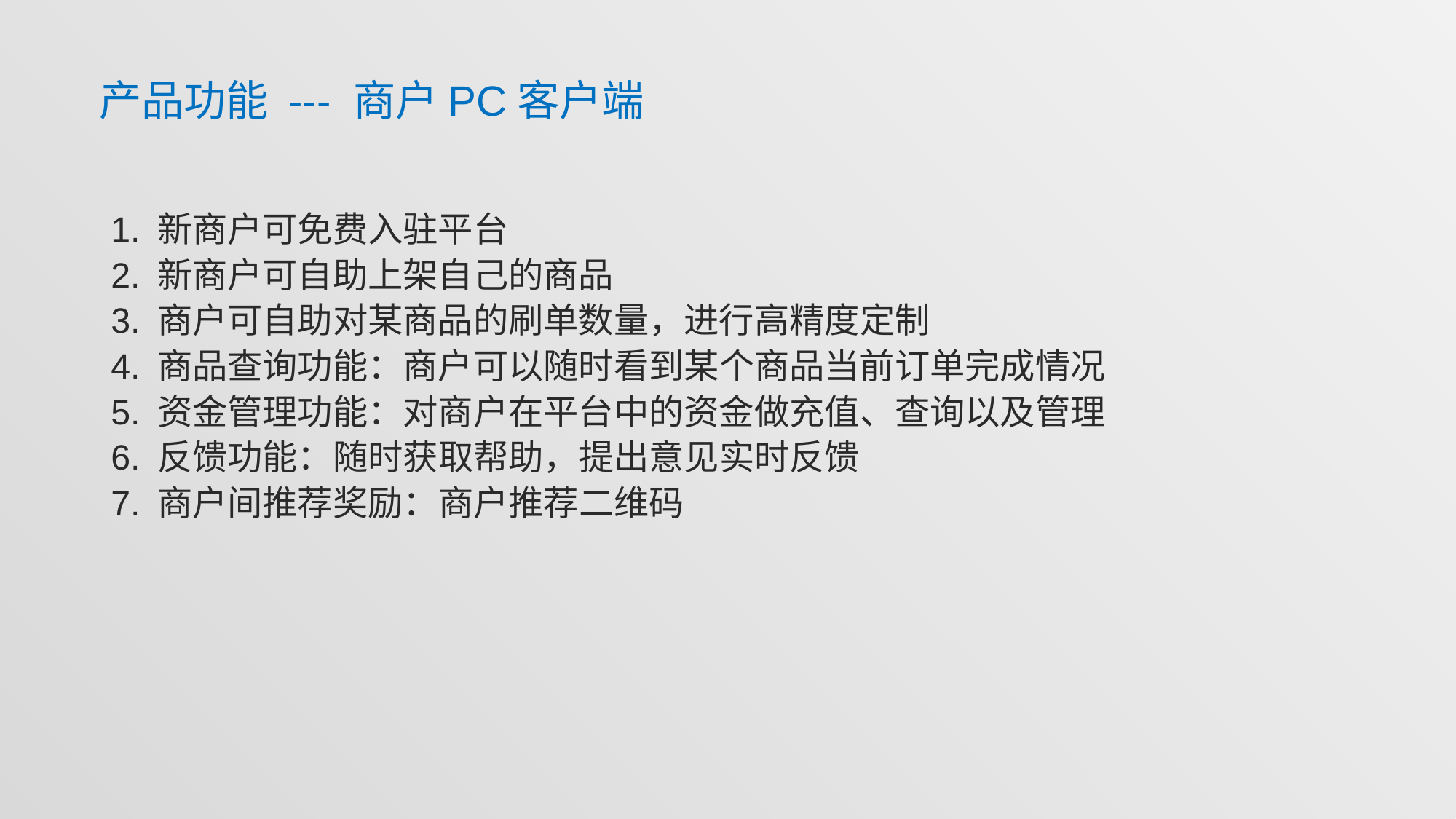

产品功能 --- 商户PC客户端
# 1. 新商户可免费入驻平台 2. 新商户可自助上架自己的商品 3. 商户可自助对某商品的刷单数量，进行高精度定制 4. 商品查询功能：商户可以随时看到某个商品当前订单完成情况 5. 资金管理功能：对商户在平台中的资金做充值、查询以及管理 6. 反馈功能：随时获取帮助，提出意见实时反馈 7. 商户间推荐奖励：商户推荐二维码